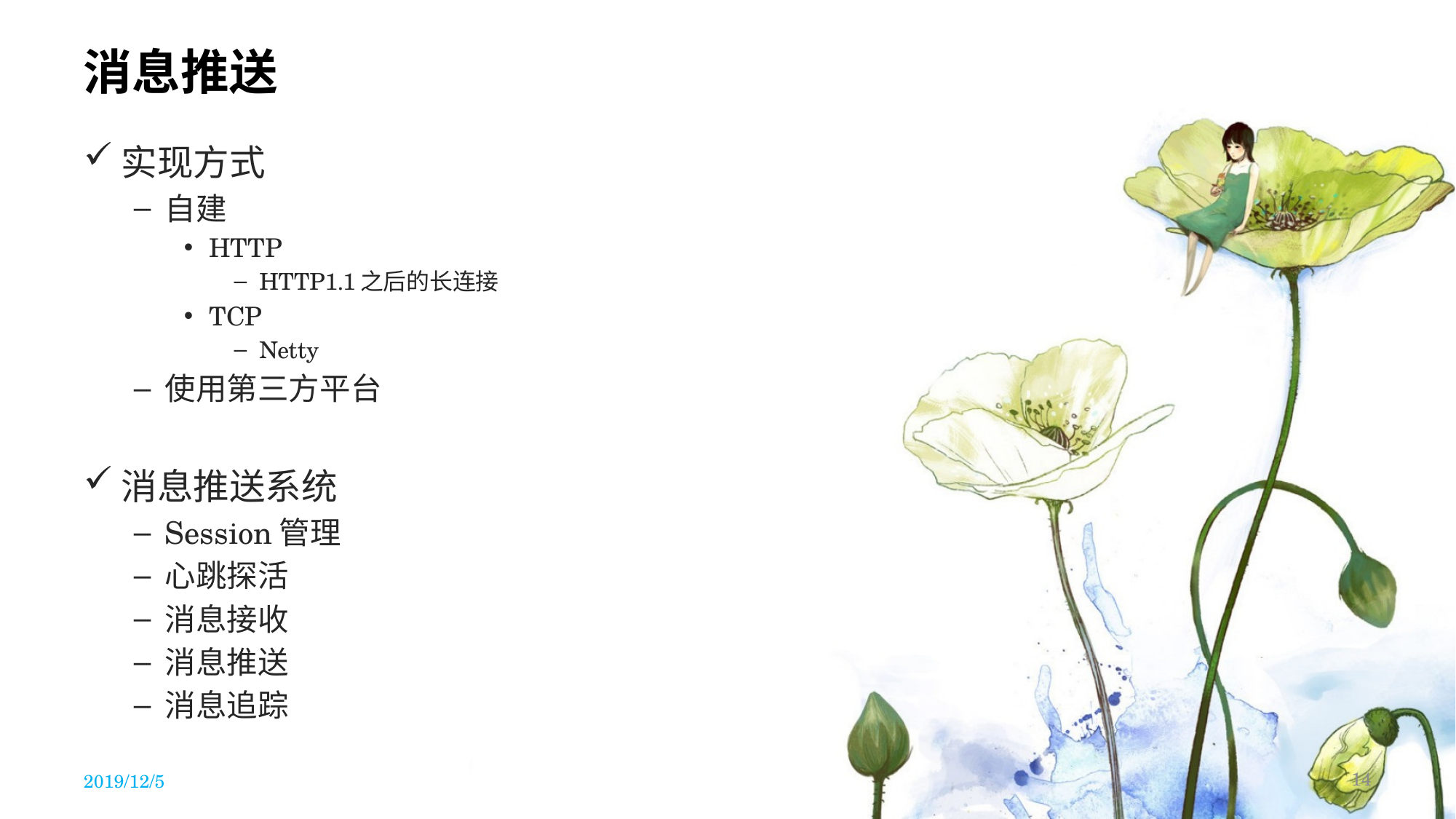

# 消息推送
实现方式
自建
HTTP
HTTP1.1之后的长连接
TCP
Netty
使用第三方平台

消息推送系统
Session管理
心跳探活
消息接收
消息推送
消息追踪
2019/12/5
14